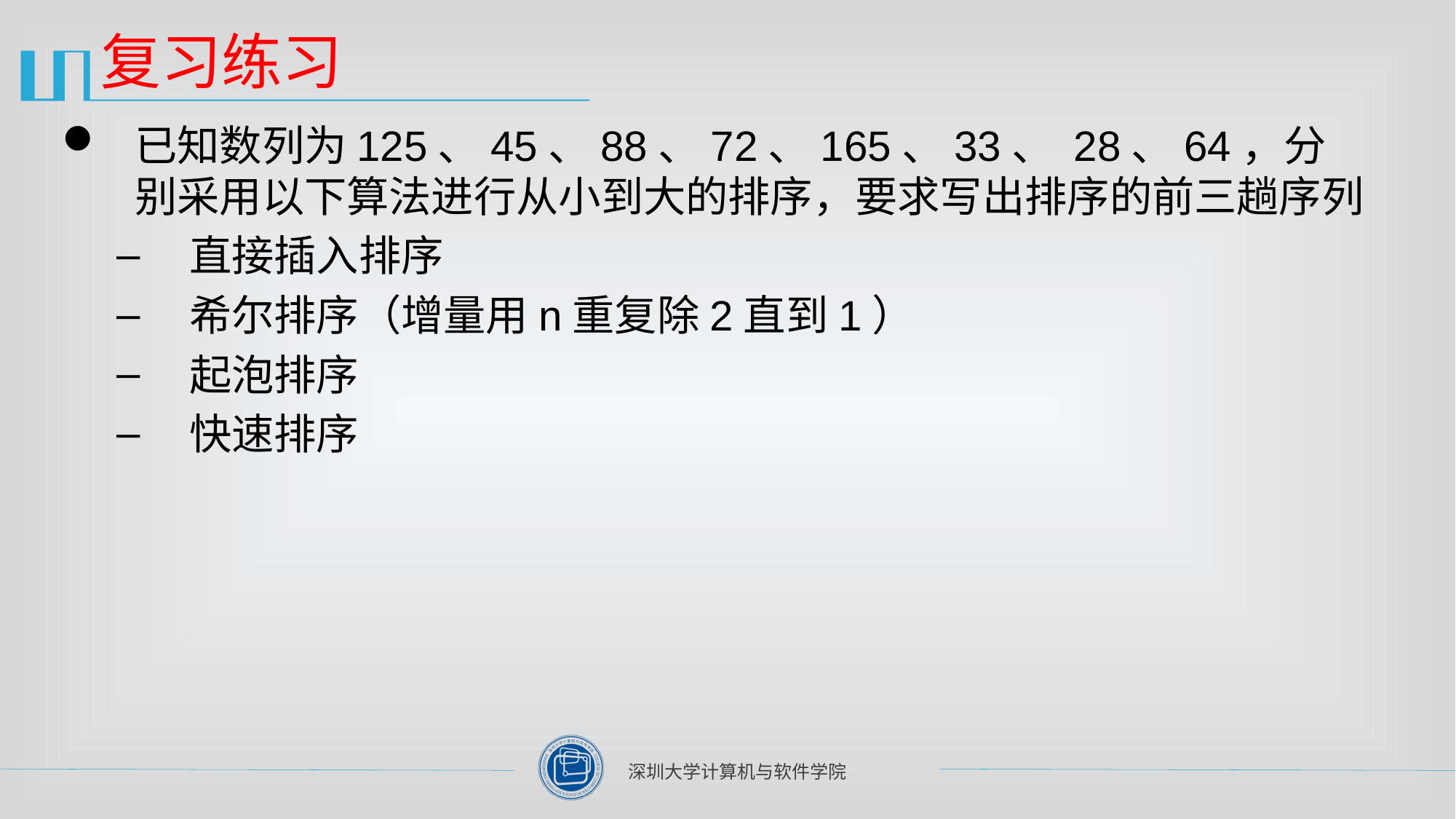

# 复习练习
已知数列为125、45、88、72、165、33、 28、64，分别采用以下算法进行从小到大的排序，要求写出排序的前三趟序列
直接插入排序
希尔排序（增量用n重复除2直到1）
起泡排序
快速排序

47